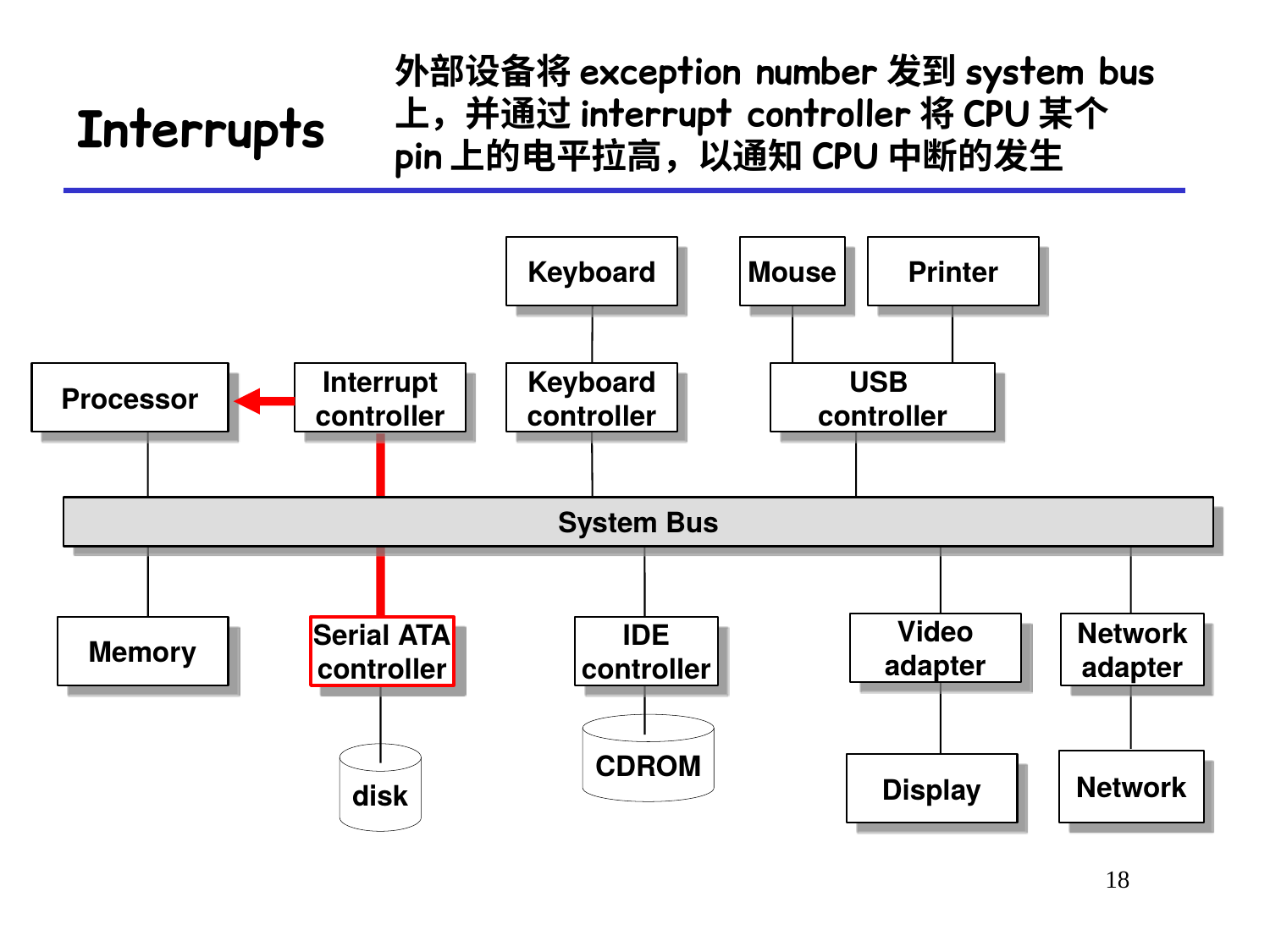

外部设备将exception number发到system bus上，并通过interrupt controller将CPU某个pin上的电平拉高，以通知CPU中断的发生
Interrupts
Keyboard
Mouse
Printer

Processor
Interrupt
controller
Keyboard
controller
USB
controller

System Bus

Video
adapter
Network
adapter
Memory
Serial ATA
controller
IDE
controller

CDROM
disk
Network
Display
# 18